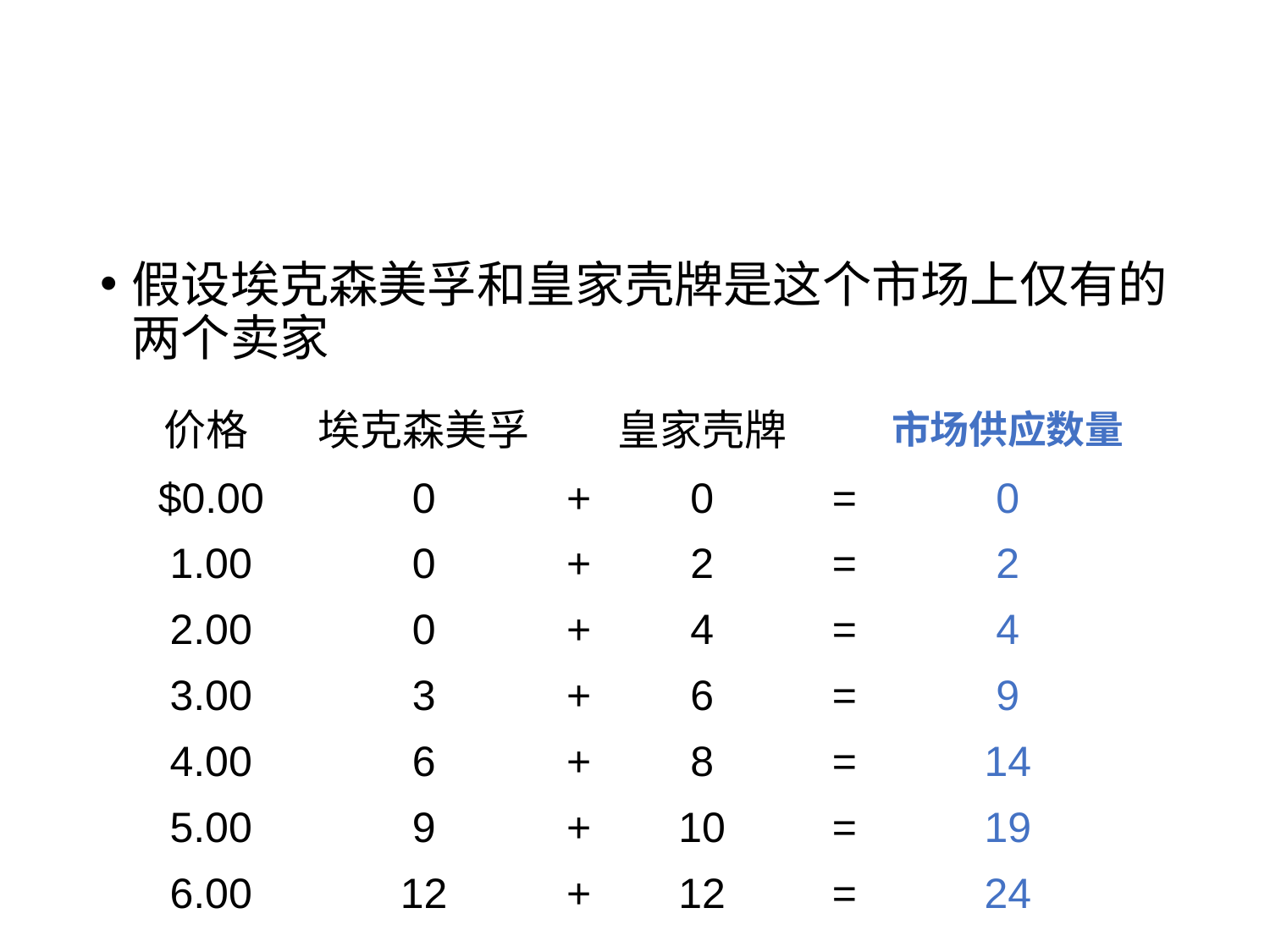

#
假设埃克森美孚和皇家壳牌是这个市场上仅有的两个卖家
价格
$0.00
1.00
2.00
3.00
4.00
5.00
6.00

埃克森美孚
0
0
0
3
6
9
12

皇家壳牌
0
2
4
6
8
10
12

市场供应数量

+
=
0

+
=
2

+
=
4

+
=
9
+
=
14
+
=
19
+
=
24